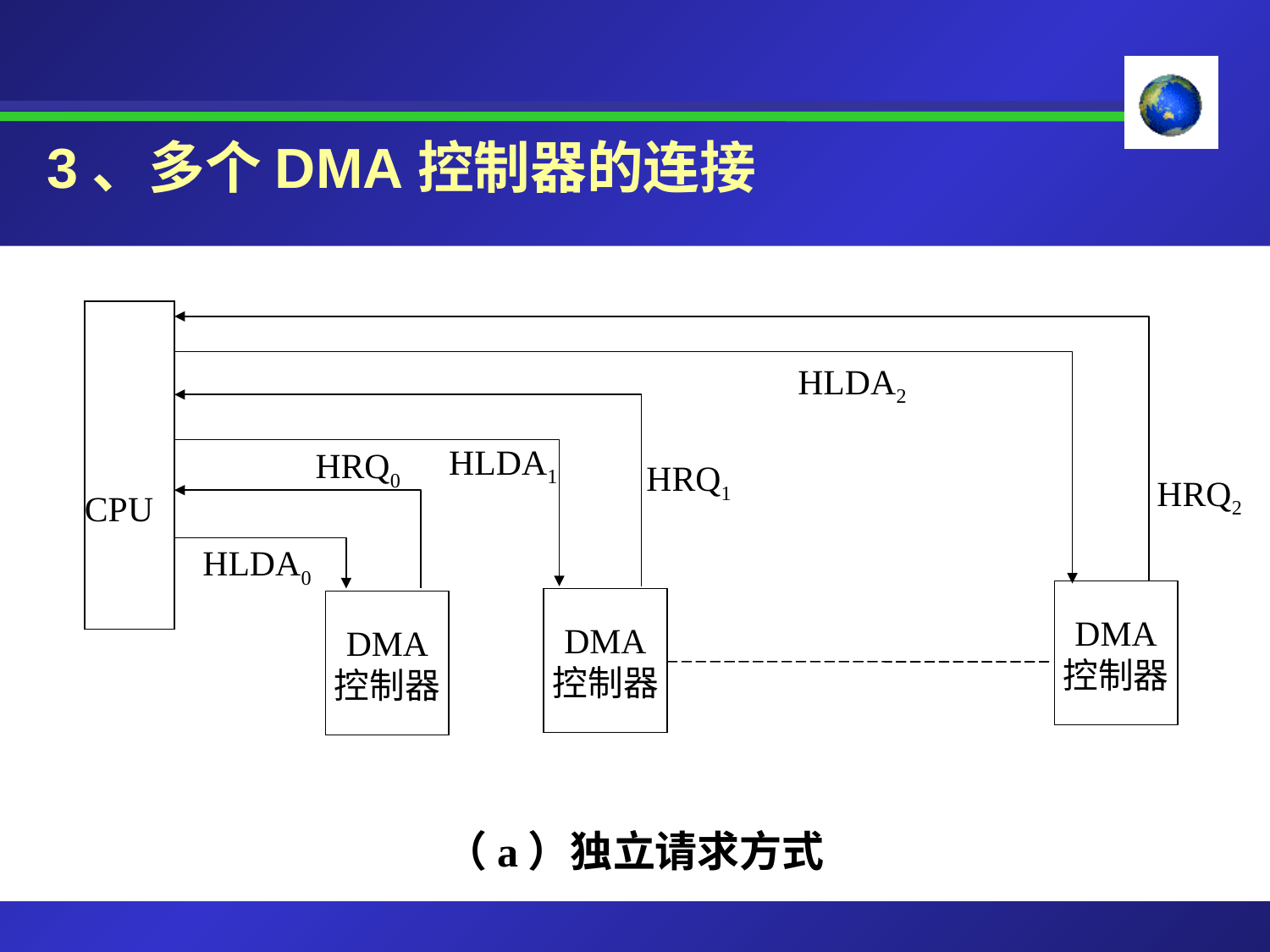

3、多个DMA控制器的连接

CPU

HLDA2

HLDA1
HRQ0

HRQ1
HRQ2

HLDA0

DMA
控制器
DMA
控制器
DMA
控制器

（a）独立请求方式
80